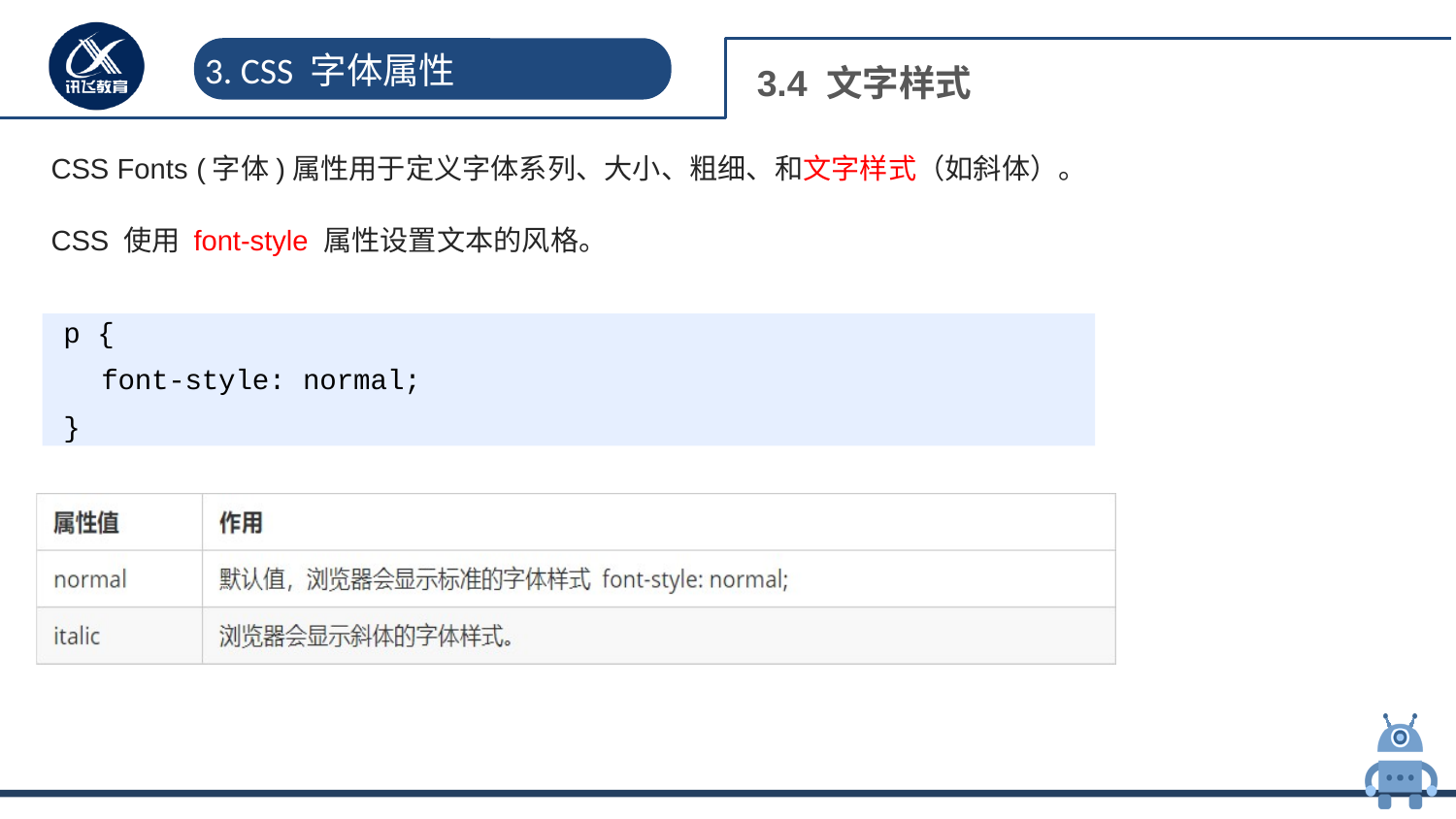

3. CSS 字体属性
3.4 文字样式
CSS Fonts (字体)属性用于定义字体系列、大小、粗细、和文字样式（如斜体）。
CSS 使用 font-style 属性设置文本的风格。

p {
font-style: normal;
}